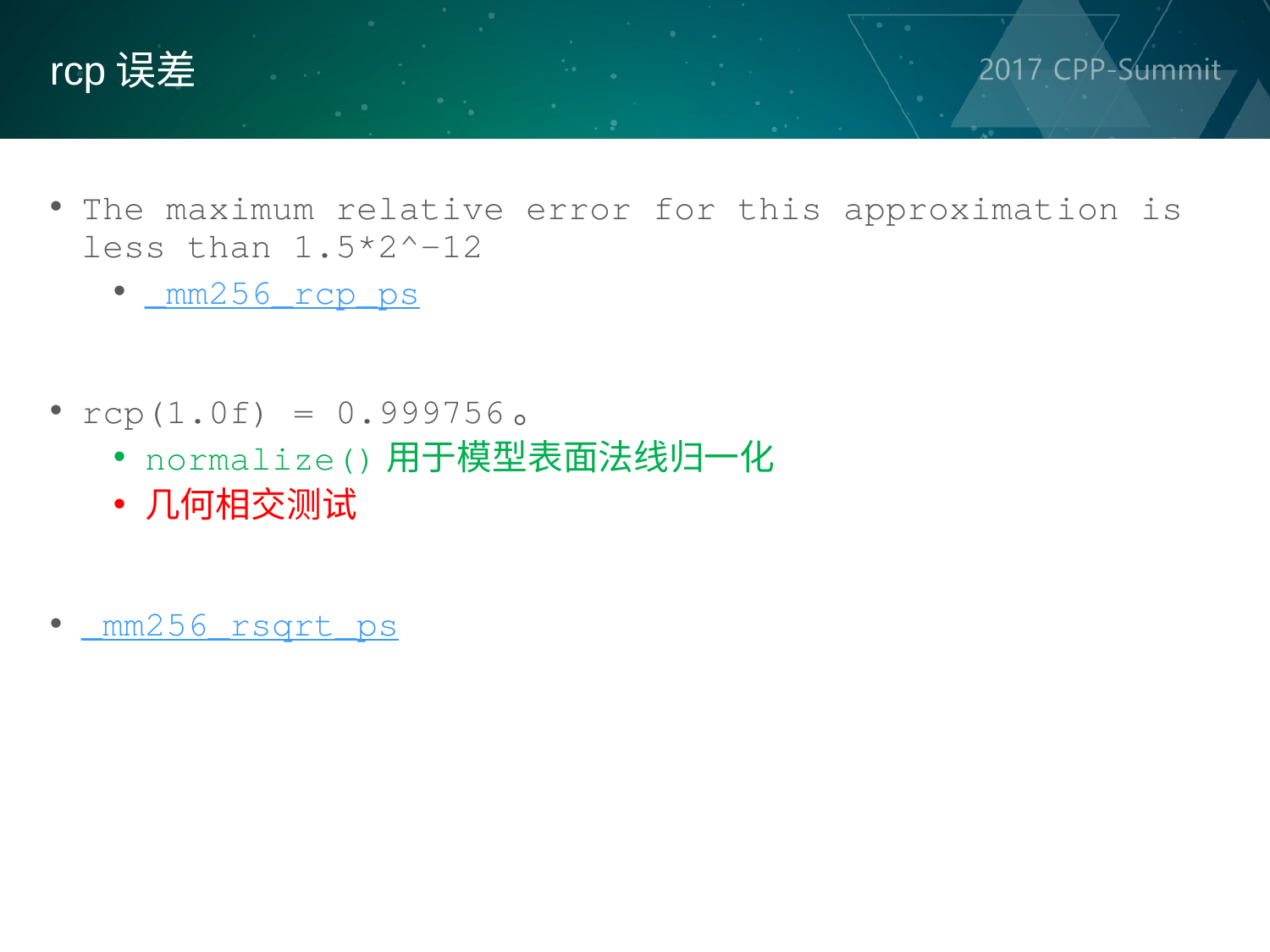

rcp误差
The maximum relative error for this approximation is less than 1.5*2^-12
_mm256_rcp_ps

rcp(1.0f) = 0.999756。
normalize()用于模型表面法线归一化
几何相交测试

_mm256_rsqrt_ps